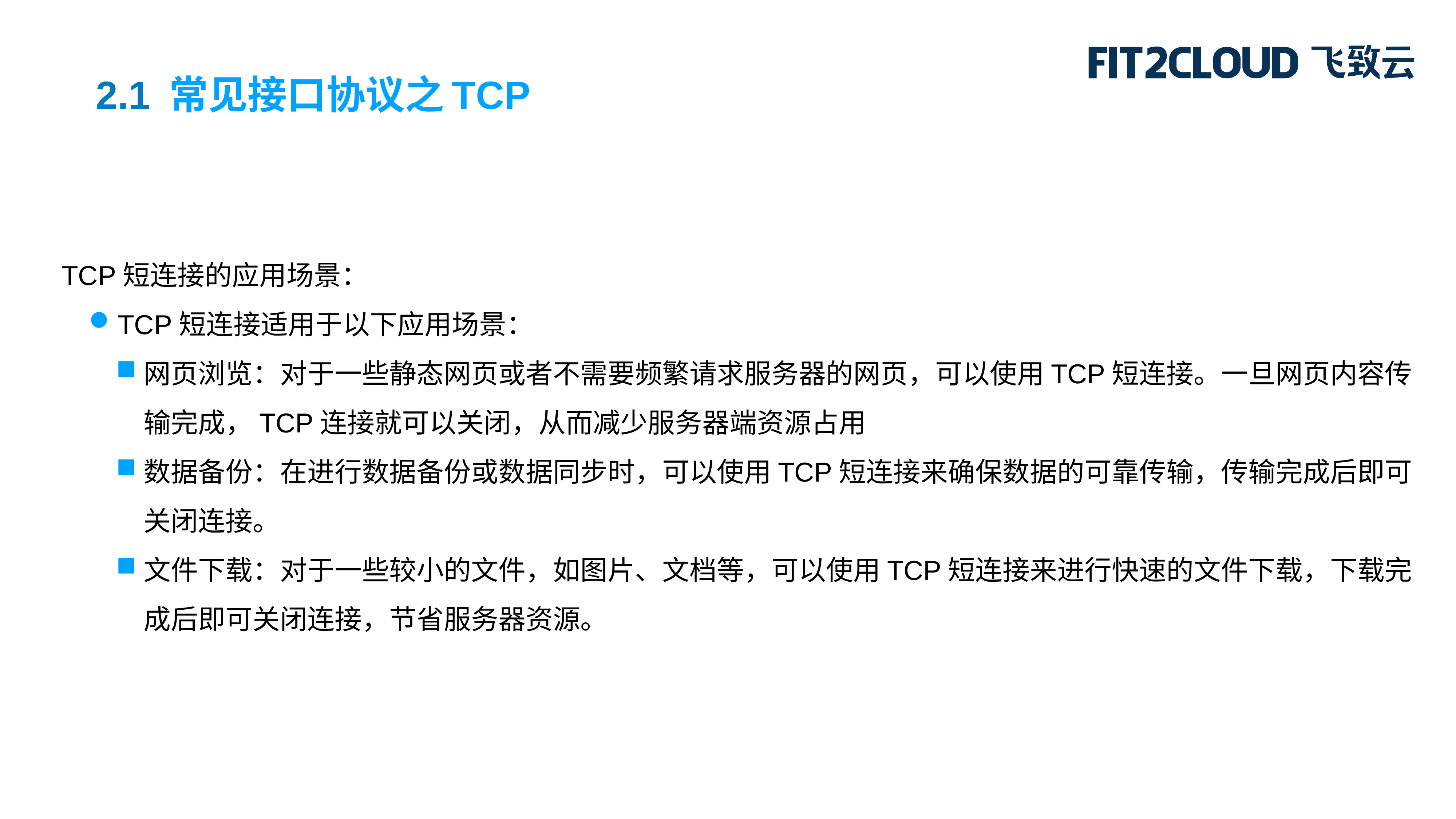

2.1 常见接口协议之TCP
TCP短连接的应用场景：
TCP短连接适用于以下应用场景：
网页浏览：对于一些静态网页或者不需要频繁请求服务器的网页，可以使用TCP短连接。一旦网页内容传输完成，TCP连接就可以关闭，从而减少服务器端资源占用
数据备份：在进行数据备份或数据同步时，可以使用TCP短连接来确保数据的可靠传输，传输完成后即可关闭连接。
文件下载：对于一些较小的文件，如图片、文档等，可以使用TCP短连接来进行快速的文件下载，下载完成后即可关闭连接，节省服务器资源。